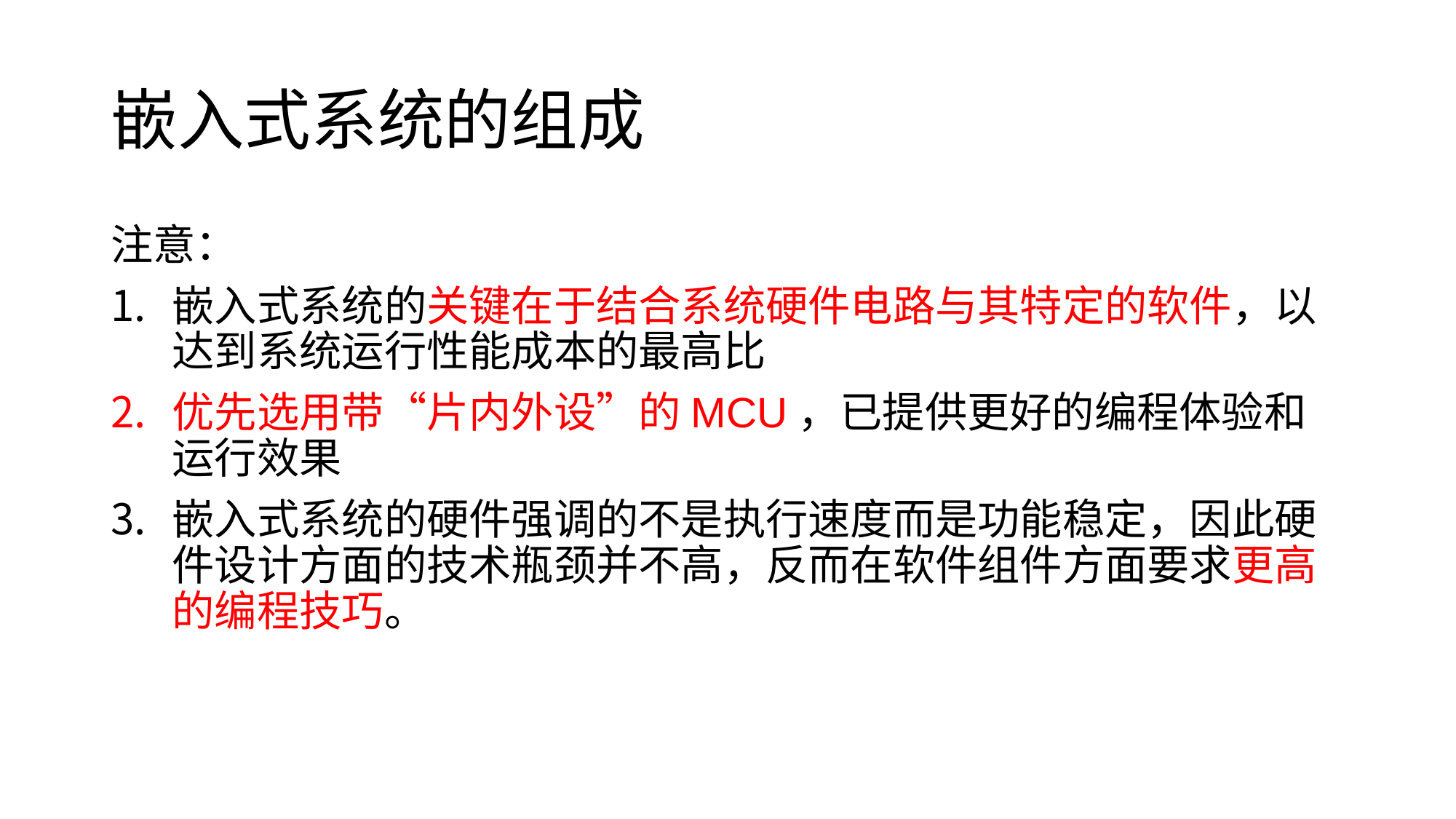

# 嵌入式系统的组成
注意：
嵌入式系统的关键在于结合系统硬件电路与其特定的软件，以达到系统运行性能成本的最高比
优先选用带“片内外设”的MCU，已提供更好的编程体验和运行效果
嵌入式系统的硬件强调的不是执行速度而是功能稳定，因此硬件设计方面的技术瓶颈并不高，反而在软件组件方面要求更高的编程技巧。